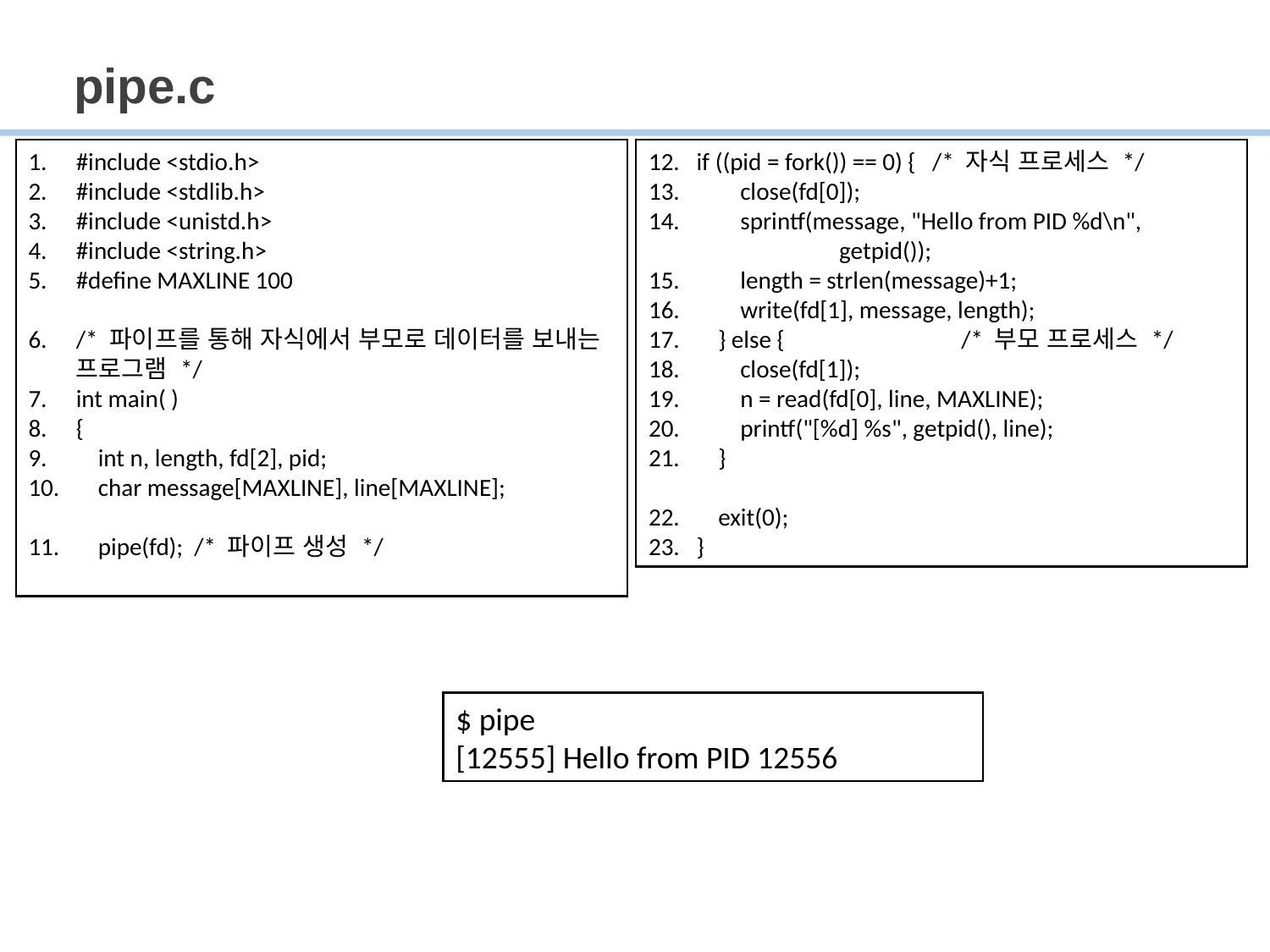

# pipe.c
#include <stdio.h>
#include <stdlib.h>
#include <unistd.h>
#include <string.h>
#define MAXLINE 100

/* 파이프를 통해 자식에서 부모로 데이터를 보내는 프로그램 */
int main( )
{
    int n, length, fd[2], pid;
    char message[MAXLINE], line[MAXLINE];

    pipe(fd);  /* 파이프 생성 */

if ((pid = fork()) == 0) {   /* 자식 프로세스 */
        close(fd[0]);
        sprintf(message, "Hello from PID %d\n",
                          getpid());
        length = strlen(message)+1;
        write(fd[1], message, length);
    } else {                	  /* 부모 프로세스 */
        close(fd[1]);
        n = read(fd[0], line, MAXLINE);
        printf("[%d] %s", getpid(), line);
    }

    exit(0);
}
$ pipe
[12555] Hello from PID 12556